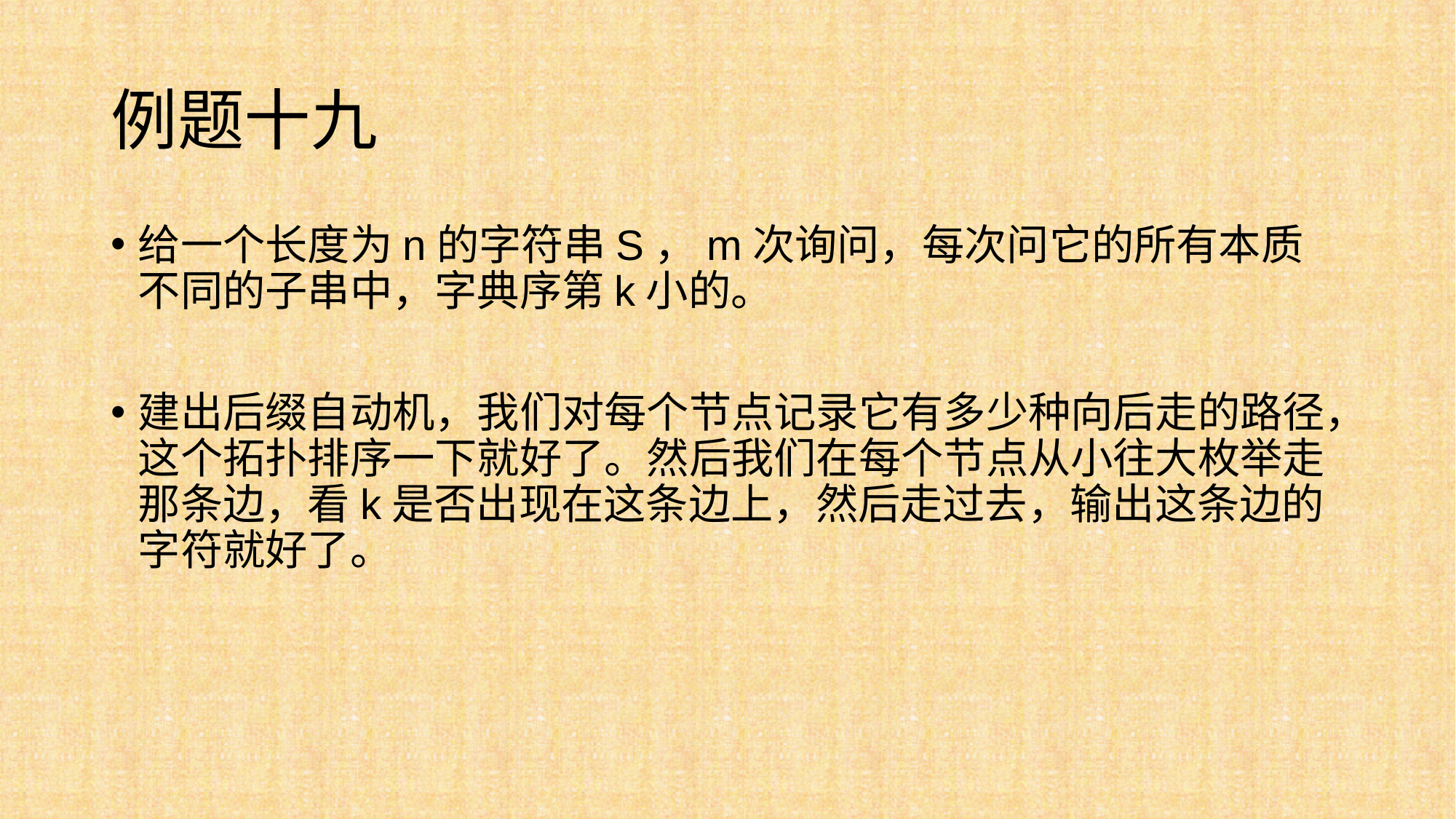

# 例题十九
给一个长度为n的字符串S，m次询问，每次问它的所有本质不同的子串中，字典序第k小的。

建出后缀自动机，我们对每个节点记录它有多少种向后走的路径，这个拓扑排序一下就好了。然后我们在每个节点从小往大枚举走那条边，看k是否出现在这条边上，然后走过去，输出这条边的字符就好了。